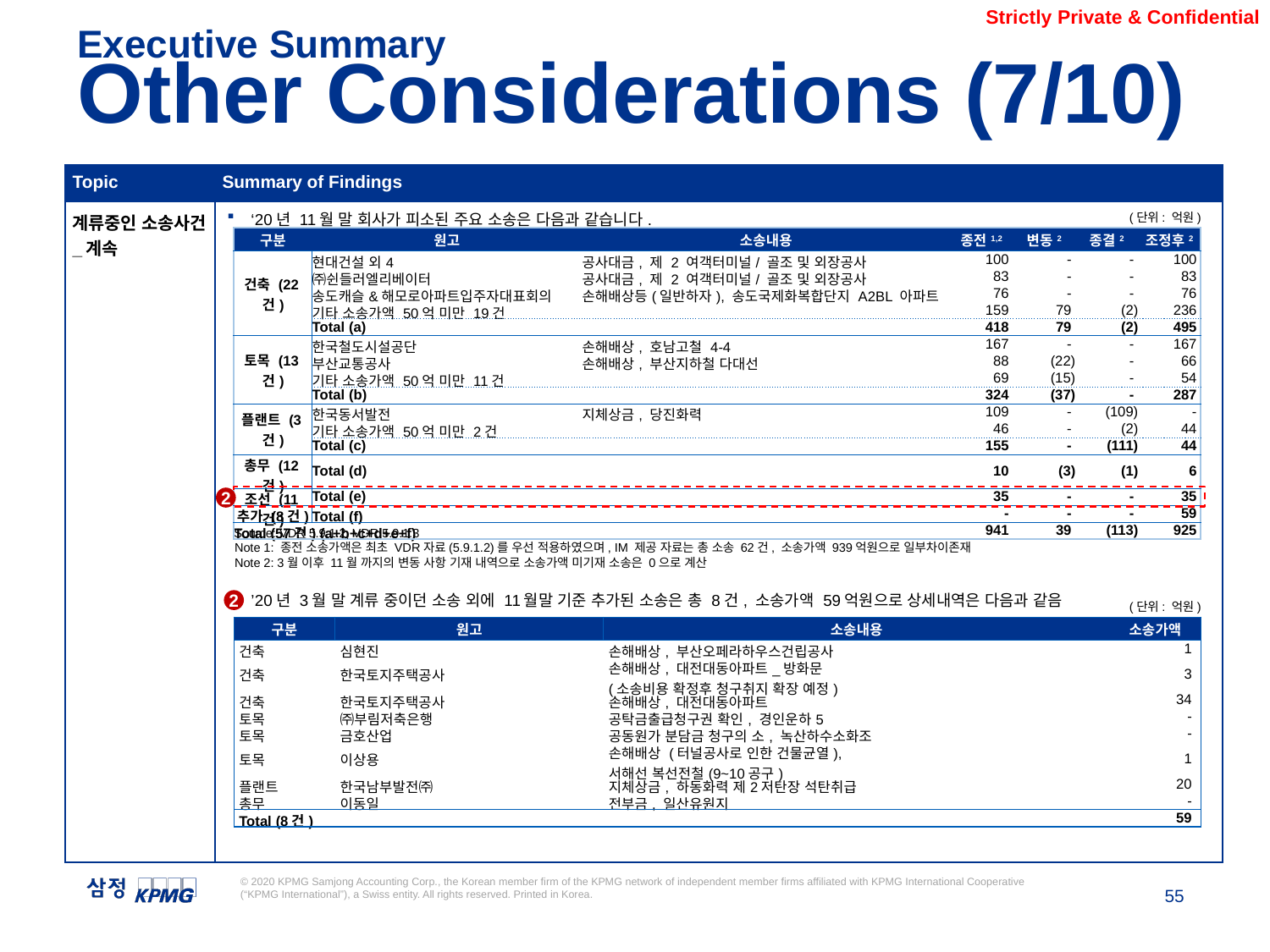

Executive Summary
Other Considerations (7/10)
| Topic | Summary of Findings |
| --- | --- |
| 계류중인 소송사건\_계속 | ‘20년 11월 말 회사가 피소된 주요 소송은 다음과 같습니다. ’20년 3월 말 계류 중이던 소송 외에 11월말 기준 추가된 소송은 총 8건, 소송가액 59억원으로 상세내역은 다음과 같음 |
(단위: 억원)
| 구분 | 원고 | 소송내용 | 종전1,2 | 변동2 | 종결2 | 조정후2 |
| --- | --- | --- | --- | --- | --- | --- |
| 건축 (22건) | 현대건설 외4 | 공사대금, 제 2 여객터미널/ 골조 및 외장공사 | 100 | - | - | 100 |
|  | ㈜쉰들러엘리베이터 | 공사대금, 제 2 여객터미널/ 골조 및 외장공사 | 83 | - | - | 83 |
|  | 송도캐슬&해모로아파트입주자대표회의 | 손해배상등(일반하자), 송도국제화복합단지 A2BL 아파트 | 76 | - | - | 76 |
|  | 기타 소송가액 50억 미만 19건 |  | 159 | 79 | (2) | 236 |
|  | Total (a) |  | 418 | 79 | (2) | 495 |
| 토목 (13건) | 한국철도시설공단 | 손해배상, 호남고철 4-4 | 167 | - | - | 167 |
|  | 부산교통공사 | 손해배상, 부산지하철 다대선 | 88 | (22) | - | 66 |
|  | 기타 소송가액 50억 미만 11건 |  | 69 | (15) | - | 54 |
|  | Total (b) |  | 324 | (37) | - | 287 |
| 플랜트 (3건) | 한국동서발전 | 지체상금, 당진화력 | 109 | - | (109) | - |
|  | 기타 소송가액 50억 미만 2건 |  | 46 | - | (2) | 44 |
|  | Total (c) |  | 155 | - | (111) | 44 |
| 총무 (12건) | Total (d) |  | 10 | (3) | (1) | 6 |
| 조선 (11건) | Total (e) |  | 35 | - | - | 35 |
| 추가 (8건) | Total (f) |  | - | - | - | 59 |
| Total (57건) (a+b+c+d+e+f) |  |  | 941 | 39 | (113) | 925 |

2
Source: VDR 5.9.1.2, VDR 5.9.1.3
Note 1: 종전 소송가액은 최초 VDR자료(5.9.1.2)를 우선 적용하였으며, IM 제공 자료는 총 소송 62건, 소송가액 939억원으로 일부차이존재
Note 2: 3월 이후 11월 까지의 변동 사항 기재 내역으로 소송가액 미기재 소송은 0으로 계산
2
(단위: 억원)
| 구분 | 원고 | 소송내용 | 소송가액 |
| --- | --- | --- | --- |
| 건축 | 심현진 | 손해배상, 부산오페라하우스건립공사 | 1 |
| 건축 | 한국토지주택공사 | 손해배상, 대전대동아파트\_방화문 (소송비용 확정후 청구취지 확장 예정) | 3 |
| 건축 | 한국토지주택공사 | 손해배상, 대전대동아파트 | 34 |
| 토목 | ㈜부림저축은행 | 공탁금출급청구권 확인, 경인운하5 | - |
| 토목 | 금호산업 | 공동원가 분담금 청구의 소, 녹산하수소화조 | - |
| 토목 | 이상용 | 손해배상 (터널공사로 인한 건물균열), 서해선 복선전철(9~10공구) | 1 |
| 플랜트 | 한국남부발전㈜ | 지체상금, 하동화력 제2저탄장 석탄취급 | 20 |
| 총무 | 이동일 | 전부금, 일산유원지 | - |
| Total (8건) |  |  | 59 |